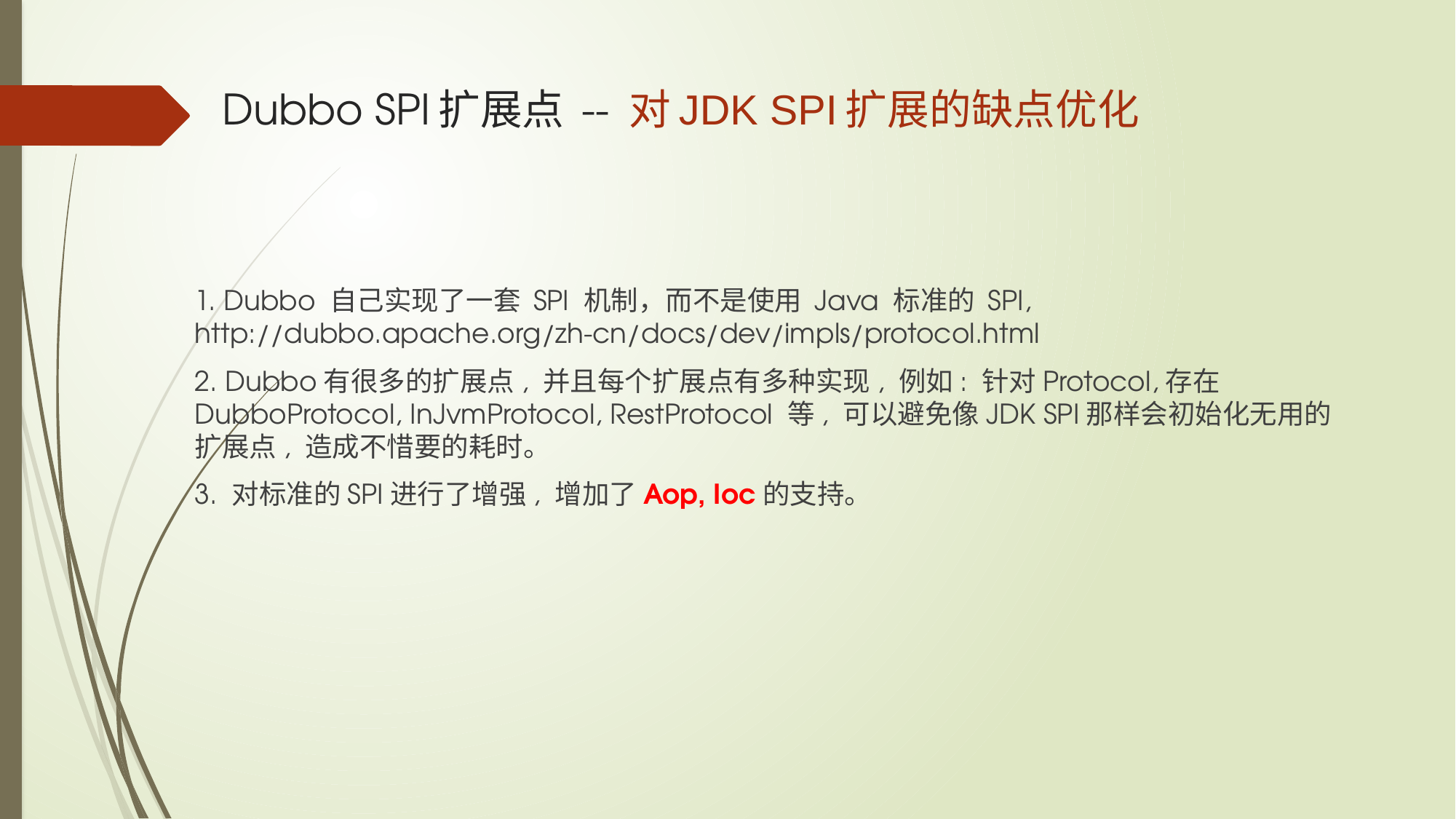

# Dubbo SPI扩展点 -- 对JDK SPI扩展的缺点优化

1. Dubbo 自己实现了一套 SPI 机制，而不是使用 Java 标准的 SPI, http://dubbo.apache.org/zh-cn/docs/dev/impls/protocol.html
2. Dubbo有很多的扩展点, 并且每个扩展点有多种实现, 例如: 针对Protocol,存在 DubboProtocol, InJvmProtocol, RestProtocol 等, 可以避免像JDK SPI那样会初始化无用的扩展点, 造成不惜要的耗时。
3. 对标准的SPI进行了增强, 增加了Aop, Ioc的支持。